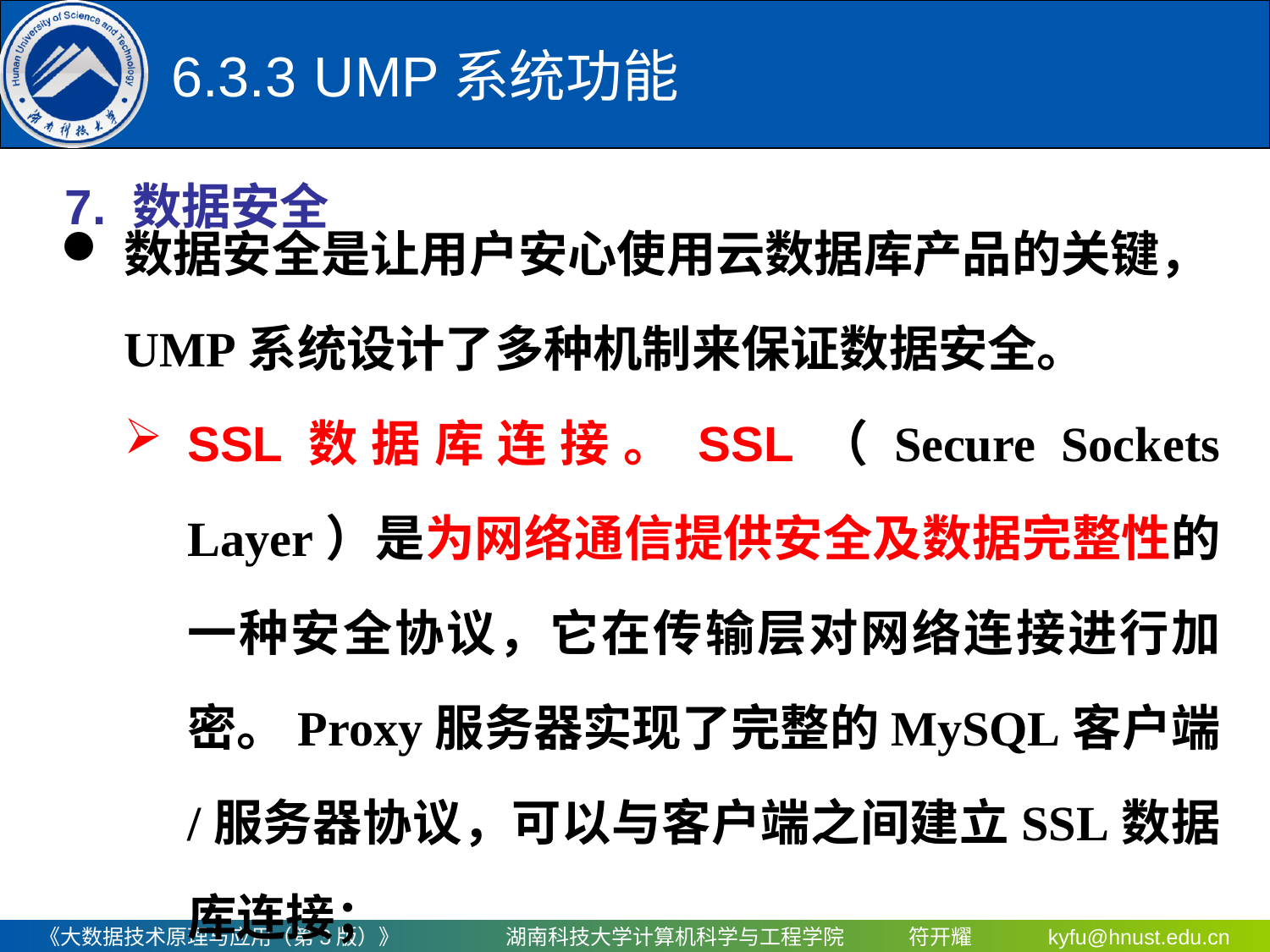

# 6.3.3	 UMP系统功能
7. 数据安全
数据安全是让用户安心使用云数据库产品的关键，UMP系统设计了多种机制来保证数据安全。
SSL数据库连接。SSL（Secure Sockets Layer）是为网络通信提供安全及数据完整性的一种安全协议，它在传输层对网络连接进行加密。Proxy服务器实现了完整的MySQL客户端/服务器协议，可以与客户端之间建立SSL数据库连接；